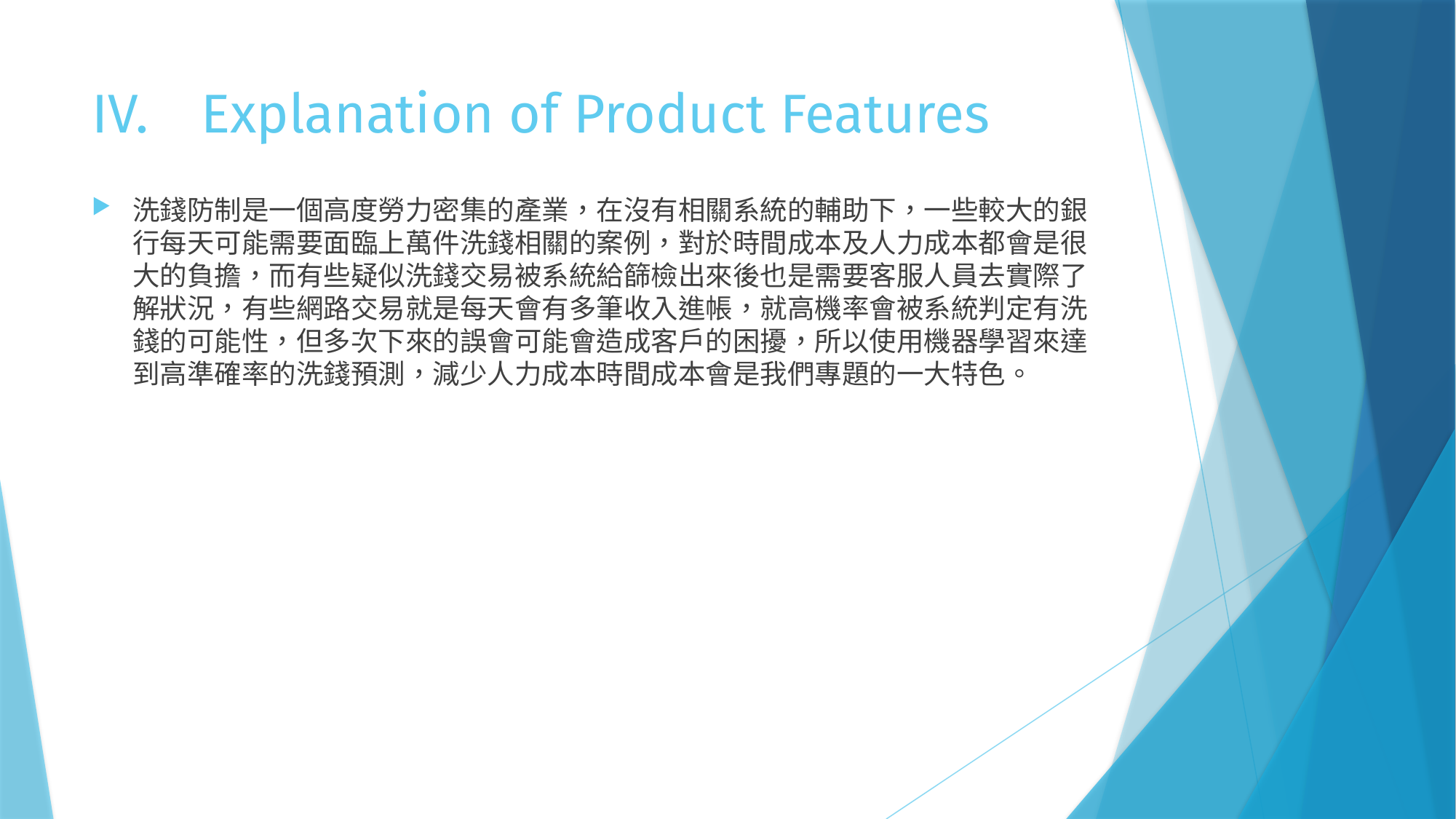

# IV.	Explanation of Product Features
洗錢防制是一個高度勞力密集的產業，在沒有相關系統的輔助下，一些較大的銀行每天可能需要面臨上萬件洗錢相關的案例，對於時間成本及人力成本都會是很大的負擔，而有些疑似洗錢交易被系統給篩檢出來後也是需要客服人員去實際了解狀況，有些網路交易就是每天會有多筆收入進帳，就高機率會被系統判定有洗錢的可能性，但多次下來的誤會可能會造成客戶的困擾，所以使用機器學習來達到高準確率的洗錢預測，減少人力成本時間成本會是我們專題的一大特色。